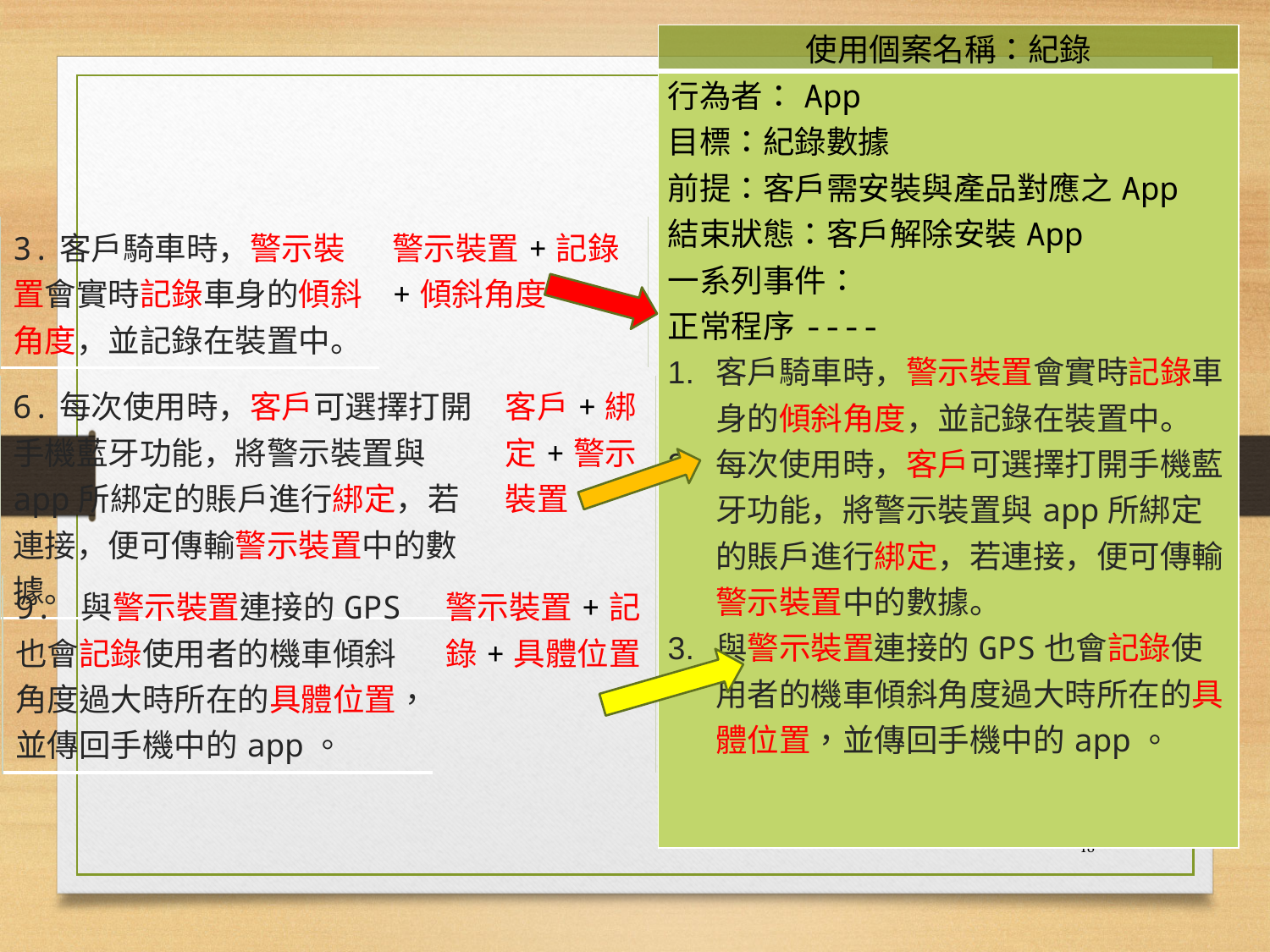

| 使用個案名稱：紀錄 |
| --- |
| 行為者：App 目標：紀錄數據 前提：客戶需安裝與產品對應之App 結束狀態：客戶解除安裝App 一系列事件： 正常程序---- 客戶騎車時，警示裝置會實時記錄車身的傾斜角度，並記錄在裝置中。 每次使用時，客戶可選擇打開手機藍牙功能，將警示裝置與app所綁定的賬戶進行綁定，若連接，便可傳輸警示裝置中的數據。 與警示裝置連接的GPS也會記錄使用者的機車傾斜角度過大時所在的具體位置，並傳回手機中的app。 |
| 3.客戶騎車時，警示裝置會實時記錄車身的傾斜角度，並記錄在裝置中。 | 警示裝置+記錄+傾斜角度 |
| --- | --- |

| 6.每次使用時，客戶可選擇打開手機藍牙功能，將警示裝置與app所綁定的賬戶進行綁定，若連接，便可傳輸警示裝置中的數據。 | 客戶+綁定+警示裝置 |
| --- | --- |

| 9. 與警示裝置連接的GPS也會記錄使用者的機車傾斜角度過大時所在的具體位置，並傳回手機中的app。 | 警示裝置+記錄+具體位置 |
| --- | --- |

18